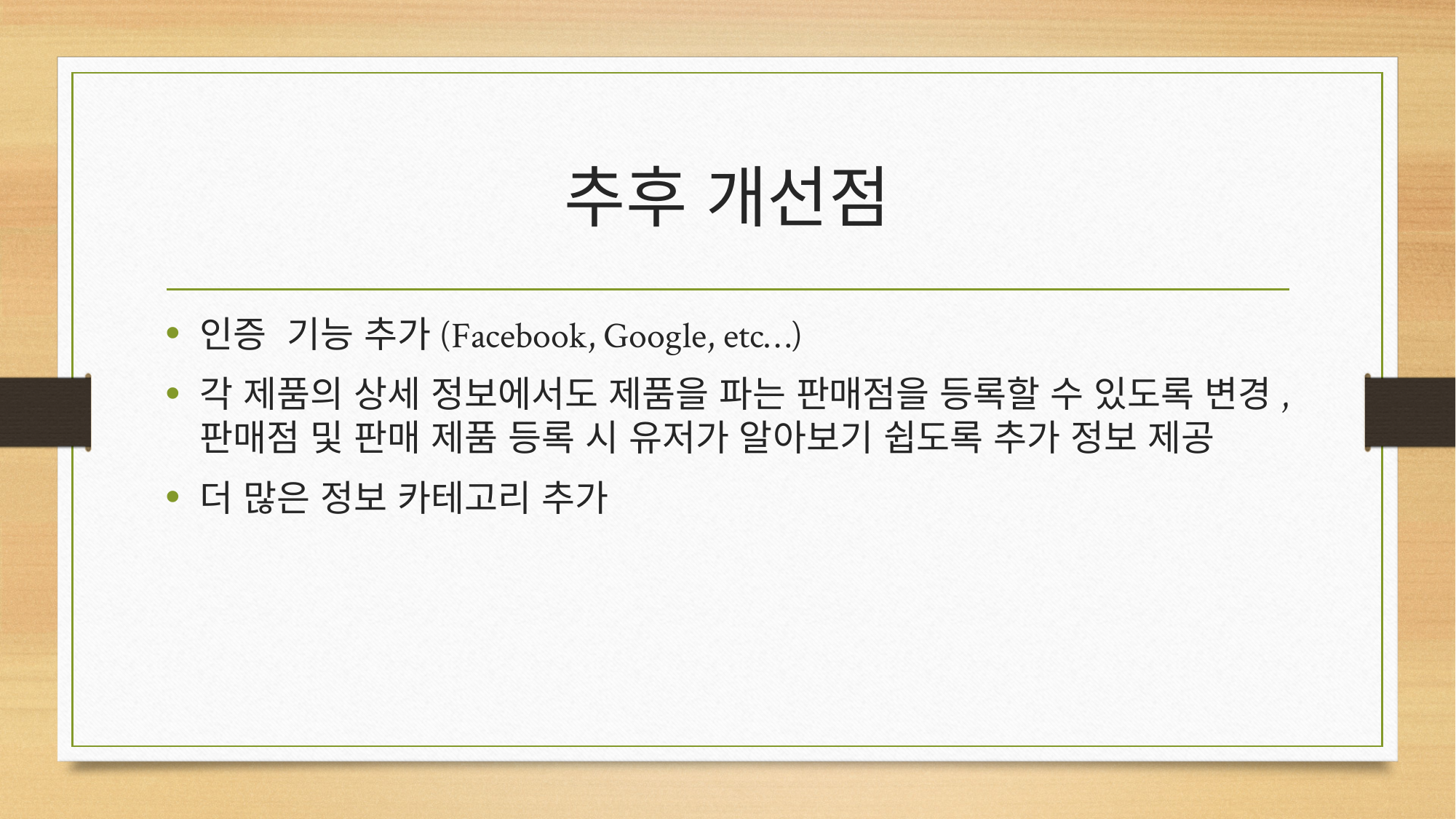

# 추후 개선점
인증  기능 추가(Facebook, Google, etc…)
각 제품의 상세 정보에서도 제품을 파는 판매점을 등록할 수 있도록 변경, 판매점 및 판매 제품 등록 시 유저가 알아보기 쉽도록 추가 정보 제공
더 많은 정보 카테고리 추가